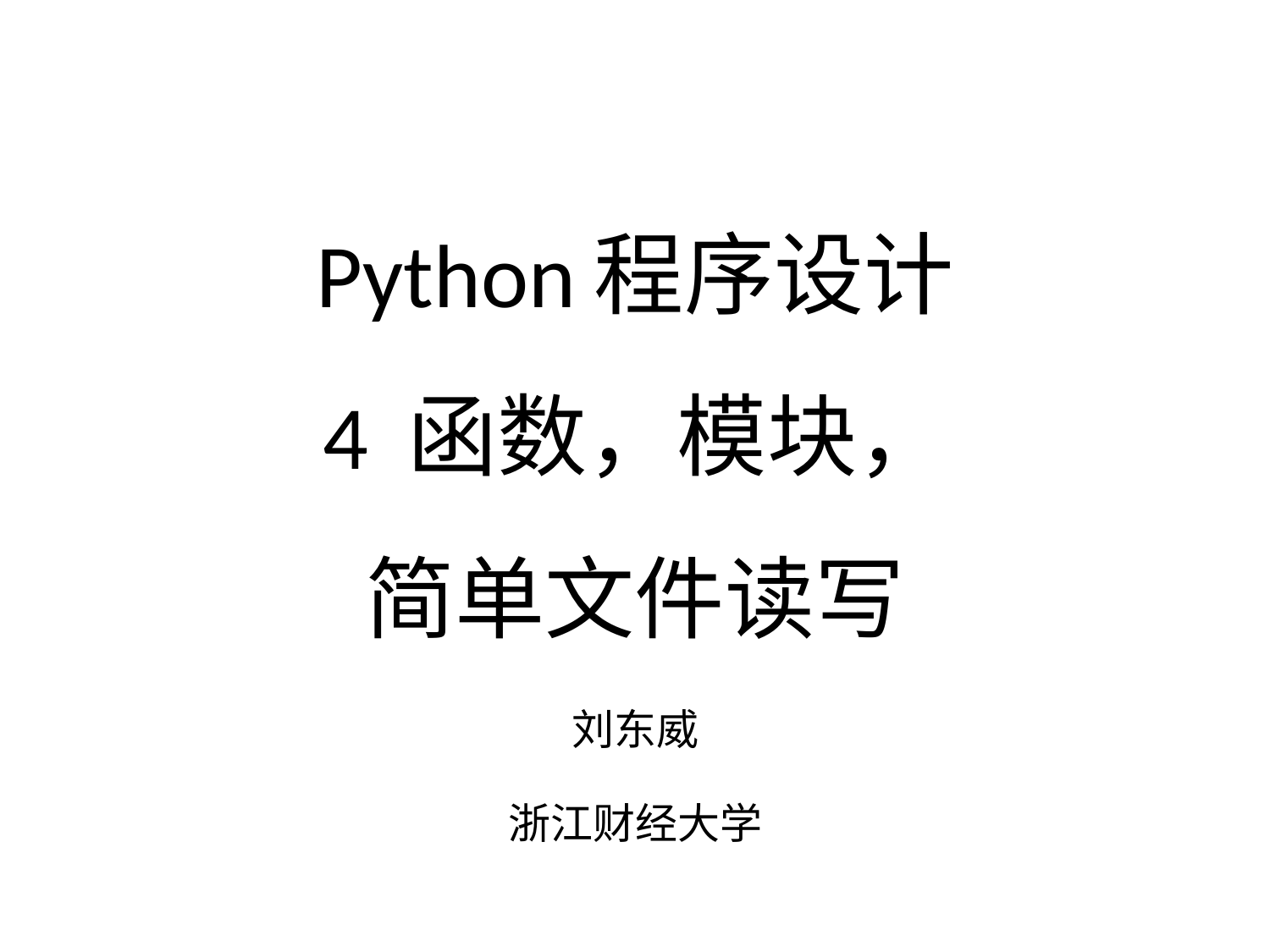

# Python程序设计 4 函数，模块， 简单文件读写
刘东威
浙江财经大学